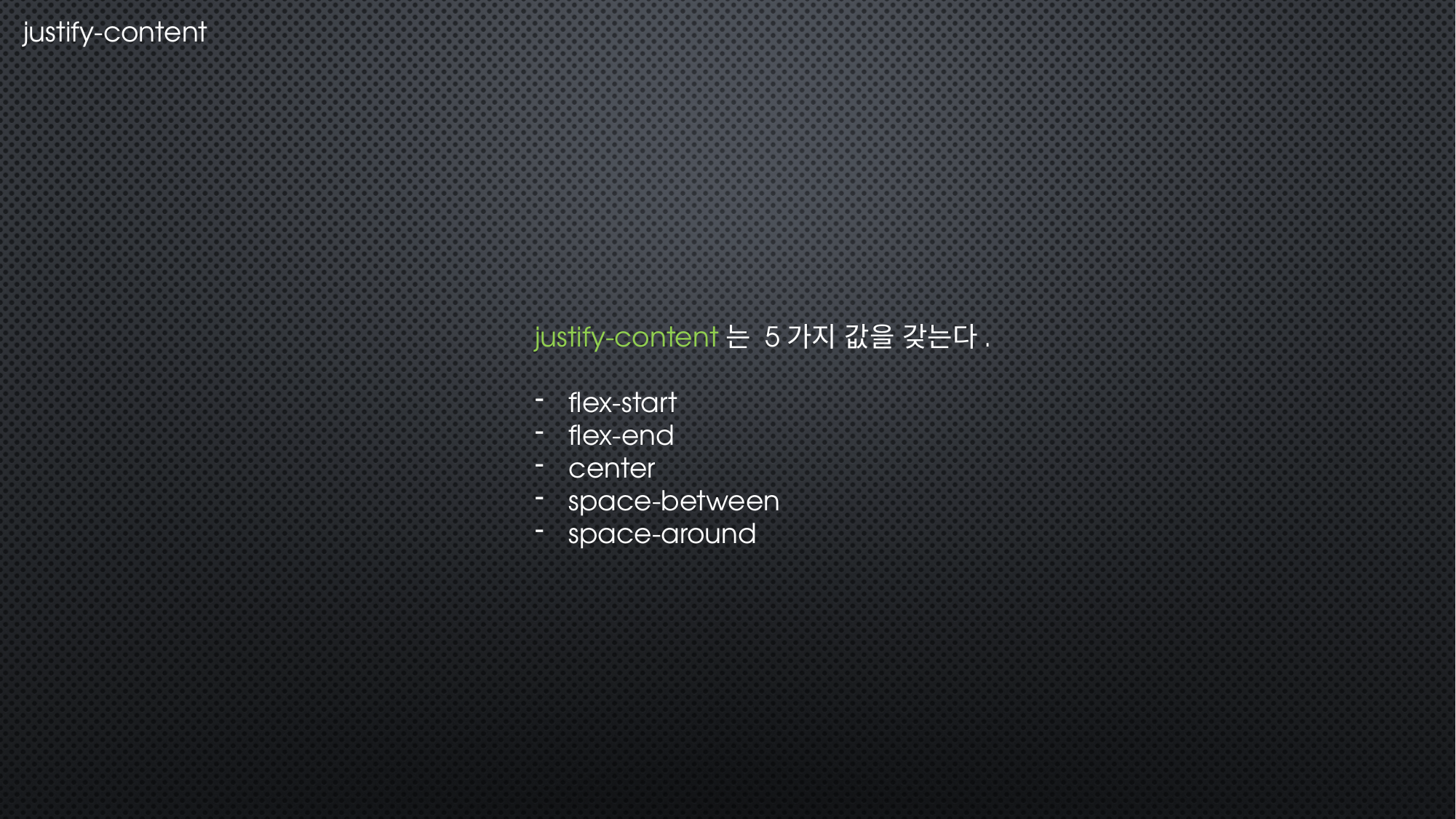

justify-content
justify-content는 5가지 값을 갖는다.

flex-start
flex-end
center
space-between
space-around